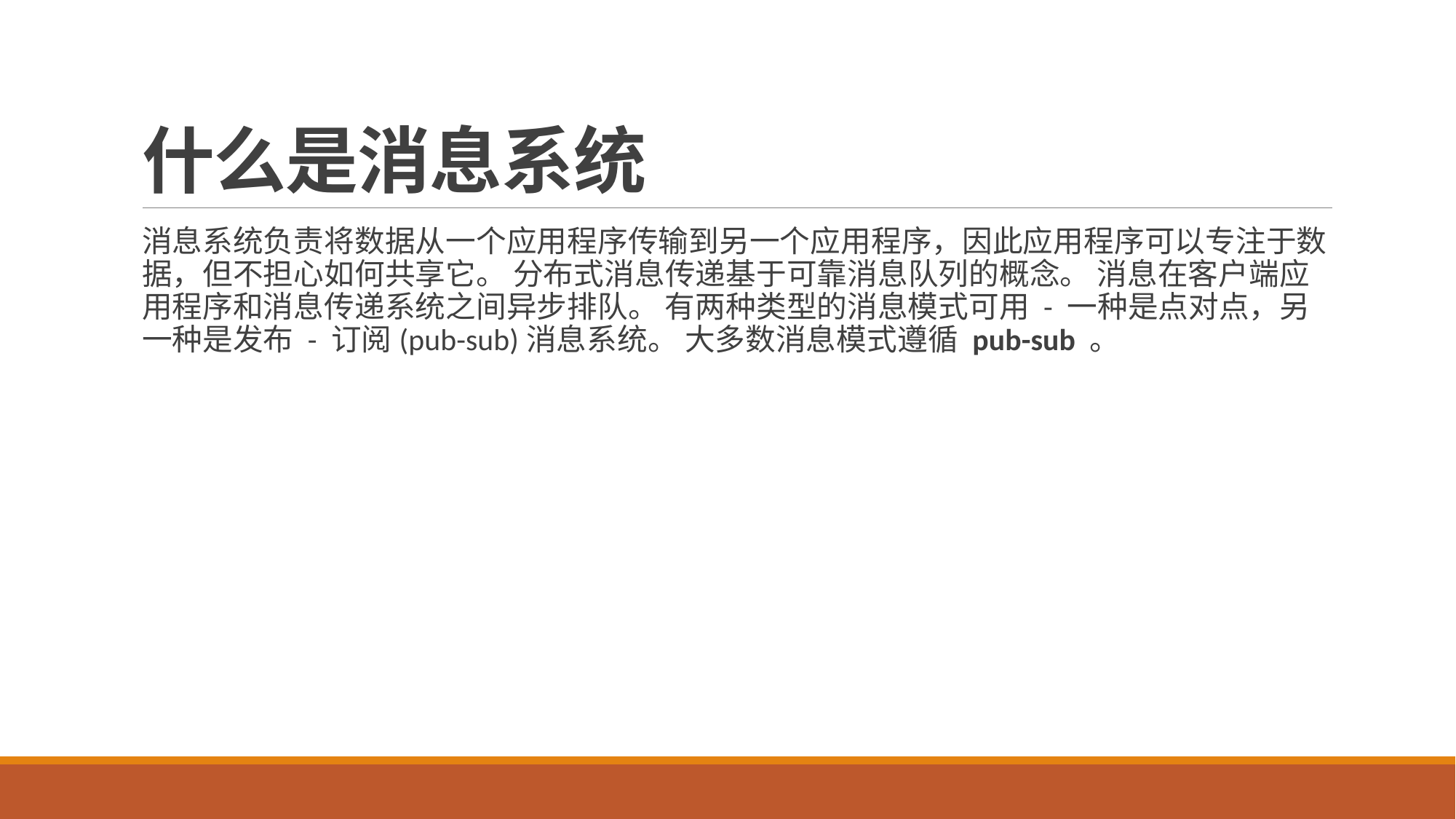

# 什么是消息系统
消息系统负责将数据从一个应用程序传输到另一个应用程序，因此应用程序可以专注于数据，但不担心如何共享它。 分布式消息传递基于可靠消息队列的概念。 消息在客户端应用程序和消息传递系统之间异步排队。 有两种类型的消息模式可用 - 一种是点对点，另一种是发布 - 订阅(pub-sub)消息系统。 大多数消息模式遵循 pub-sub 。